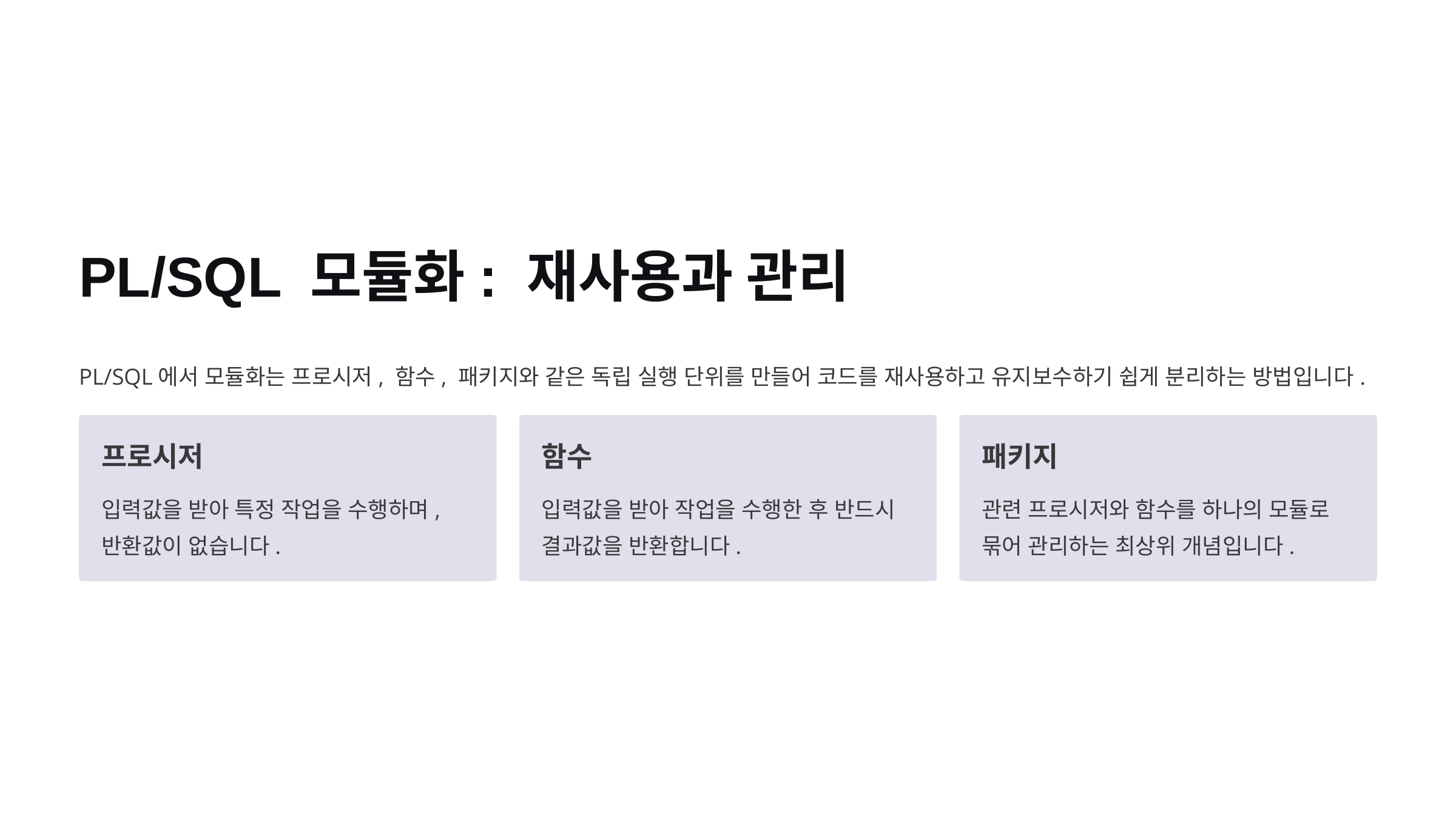

PL/SQL 모듈화: 재사용과 관리
PL/SQL에서 모듈화는 프로시저, 함수, 패키지와 같은 독립 실행 단위를 만들어 코드를 재사용하고 유지보수하기 쉽게 분리하는 방법입니다.

프로시저
함수
패키지
입력값을 받아 특정 작업을 수행하며, 반환값이 없습니다.
입력값을 받아 작업을 수행한 후 반드시 결과값을 반환합니다.
관련 프로시저와 함수를 하나의 모듈로 묶어 관리하는 최상위 개념입니다.